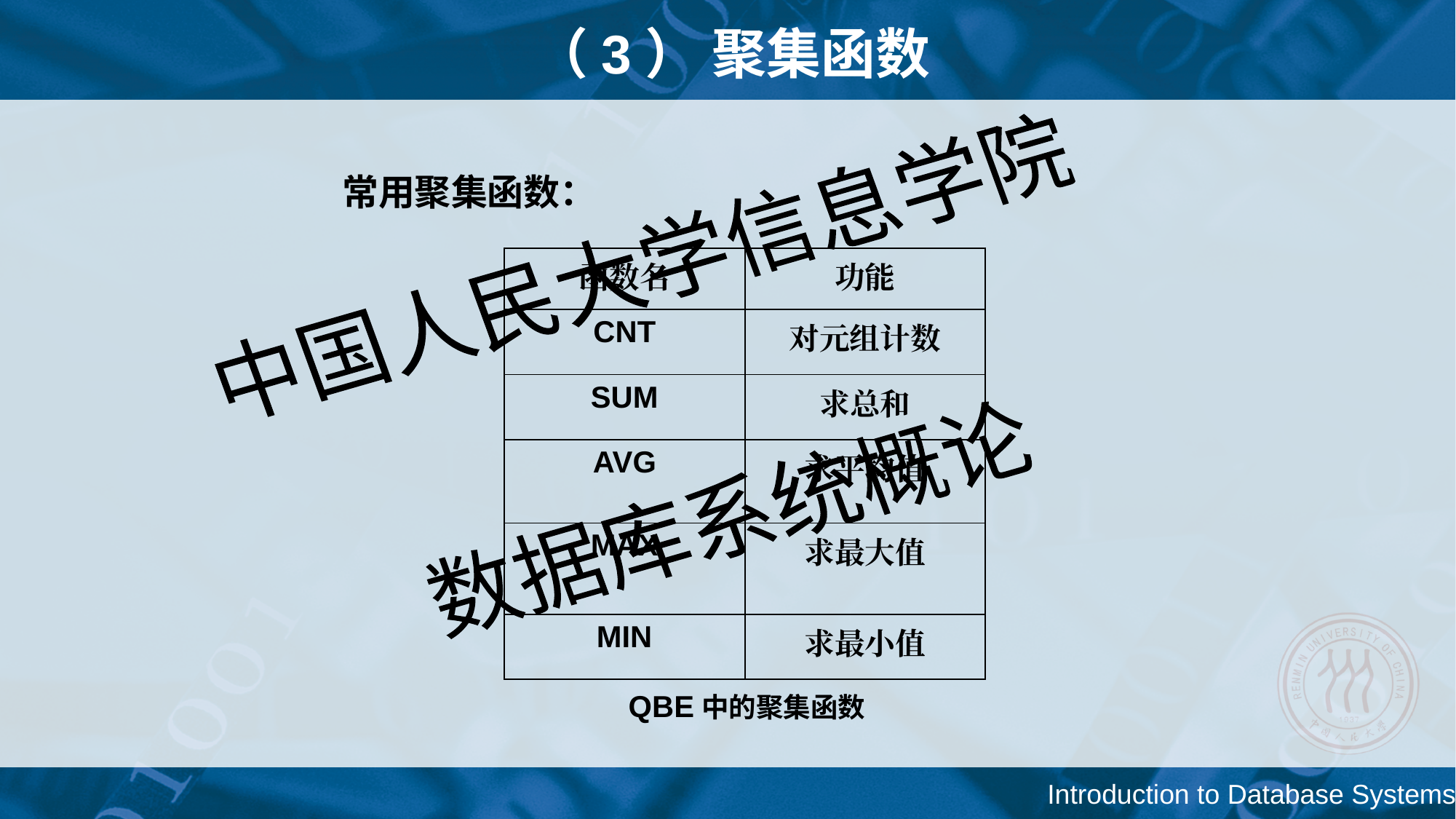

# （3） 聚集函数
常用聚集函数：

| 函数名 | 功能 |
| --- | --- |
| CNT | 对元组计数 |
| SUM | 求总和 |
| AVG | 求平均值 |
| MAX | 求最大值 |
| MIN | 求最小值 |
QBE中的聚集函数